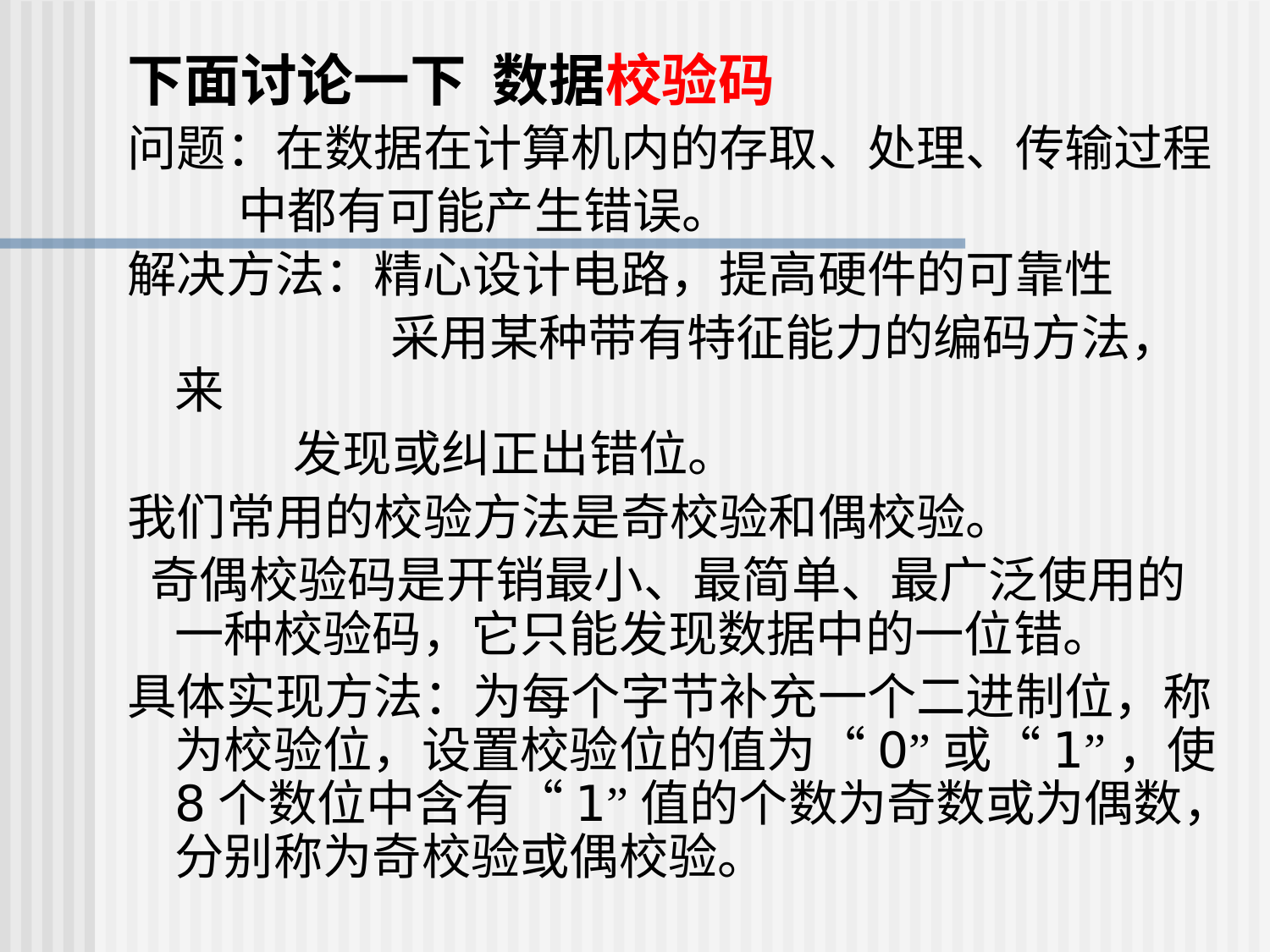

下面讨论一下  数据校验码
问题：在数据在计算机内的存取、处理、传输过程
         中都有可能产生错误。
解决方法：精心设计电路，提高硬件的可靠性
		       采用某种带有特征能力的编码方法，来
              发现或纠正出错位。
我们常用的校验方法是奇校验和偶校验。
 奇偶校验码是开销最小、最简单、最广泛使用的一种校验码，它只能发现数据中的一位错。
具体实现方法：为每个字节补充一个二进制位，称为校验位，设置校验位的值为“0”或“1”，使8个数位中含有“1”值的个数为奇数或为偶数，分别称为奇校验或偶校验。